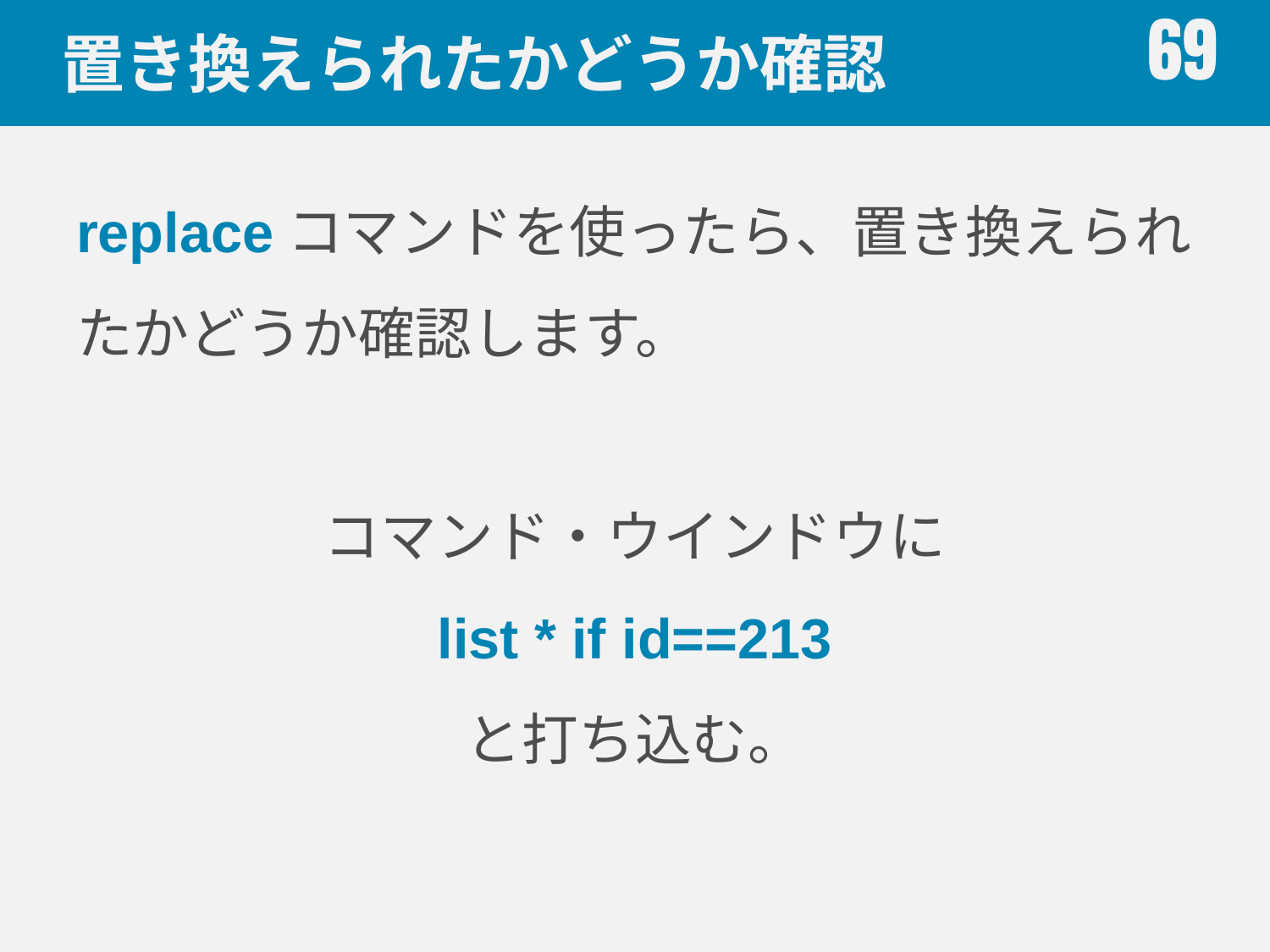

# 置き換えられたかどうか確認
 69
replaceコマンドを使ったら、置き換えられたかどうか確認します。

コマンド・ウインドウに
list * if id==213
と打ち込む。